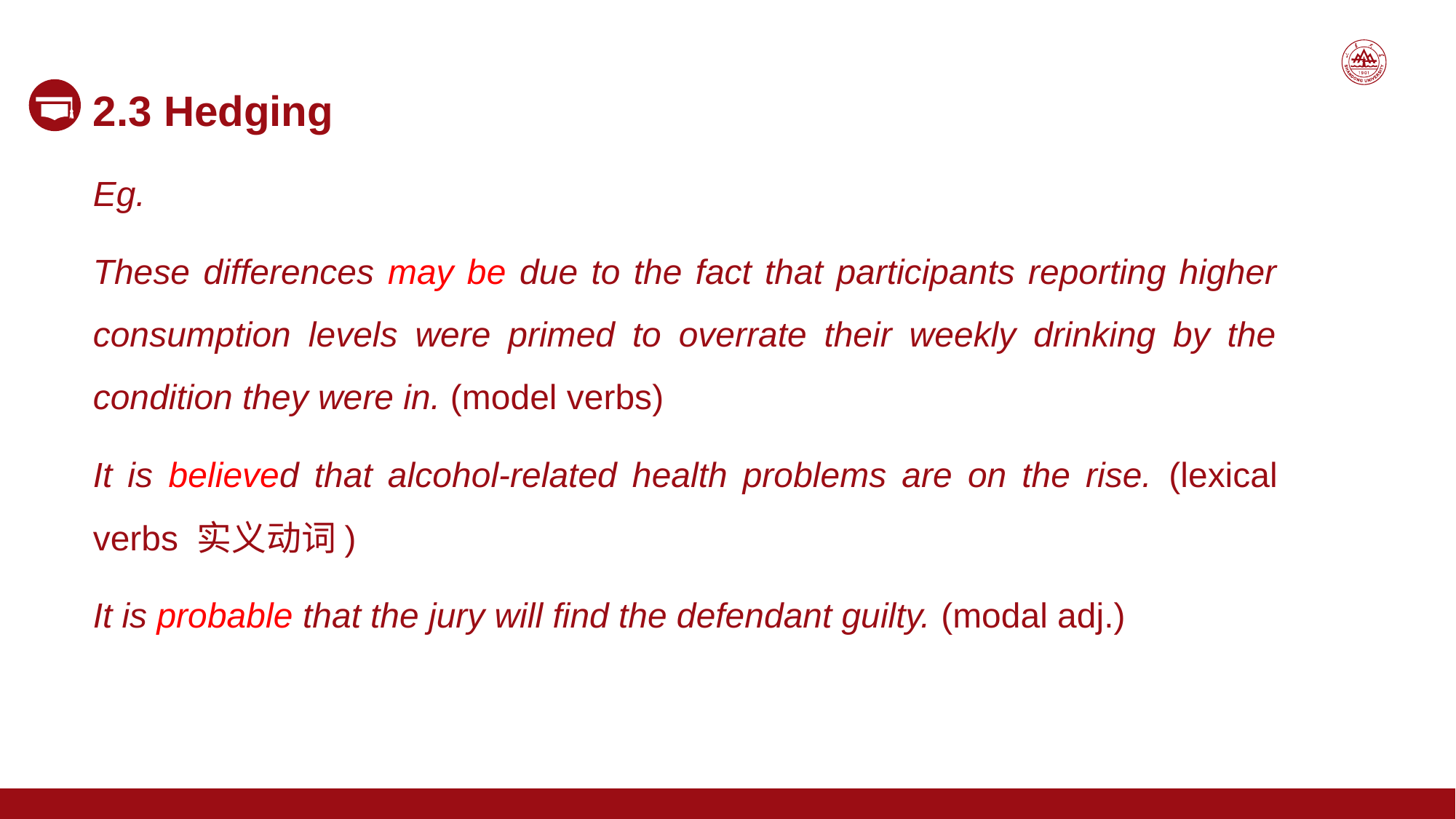

2.3 Hedging

Eg.
These differences may be due to the fact that participants reporting higher consumption levels were primed to overrate their weekly drinking by the condition they were in. (model verbs)
It is believed that alcohol-related health problems are on the rise. (lexical verbs 实义动词)
It is probable that the jury will find the defendant guilty. (modal adj.)